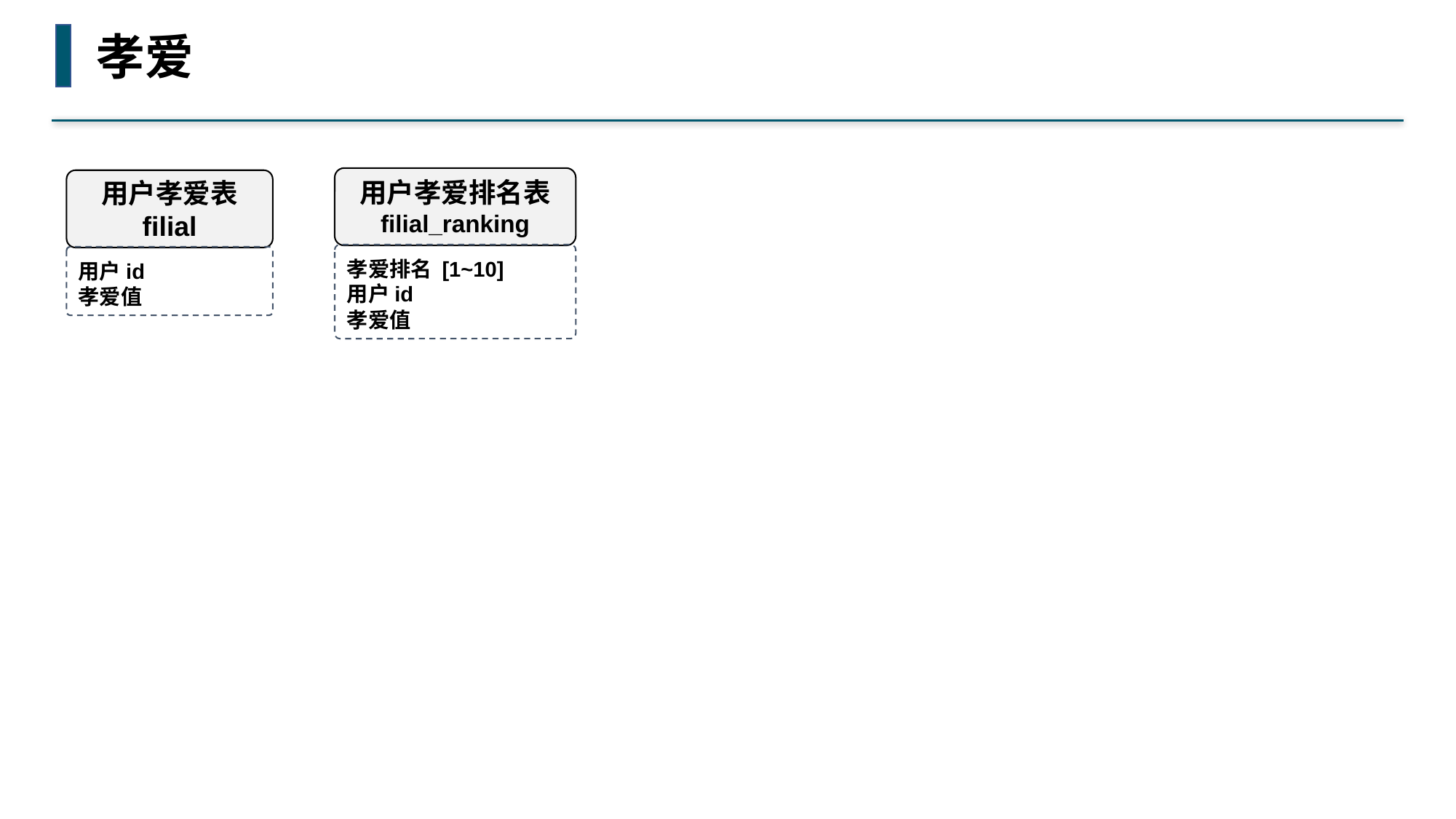

孝爱

用户孝爱排名表
filial_ranking
用户孝爱表
filial
孝爱排名 [1~10]
用户id
孝爱值
用户id
孝爱值